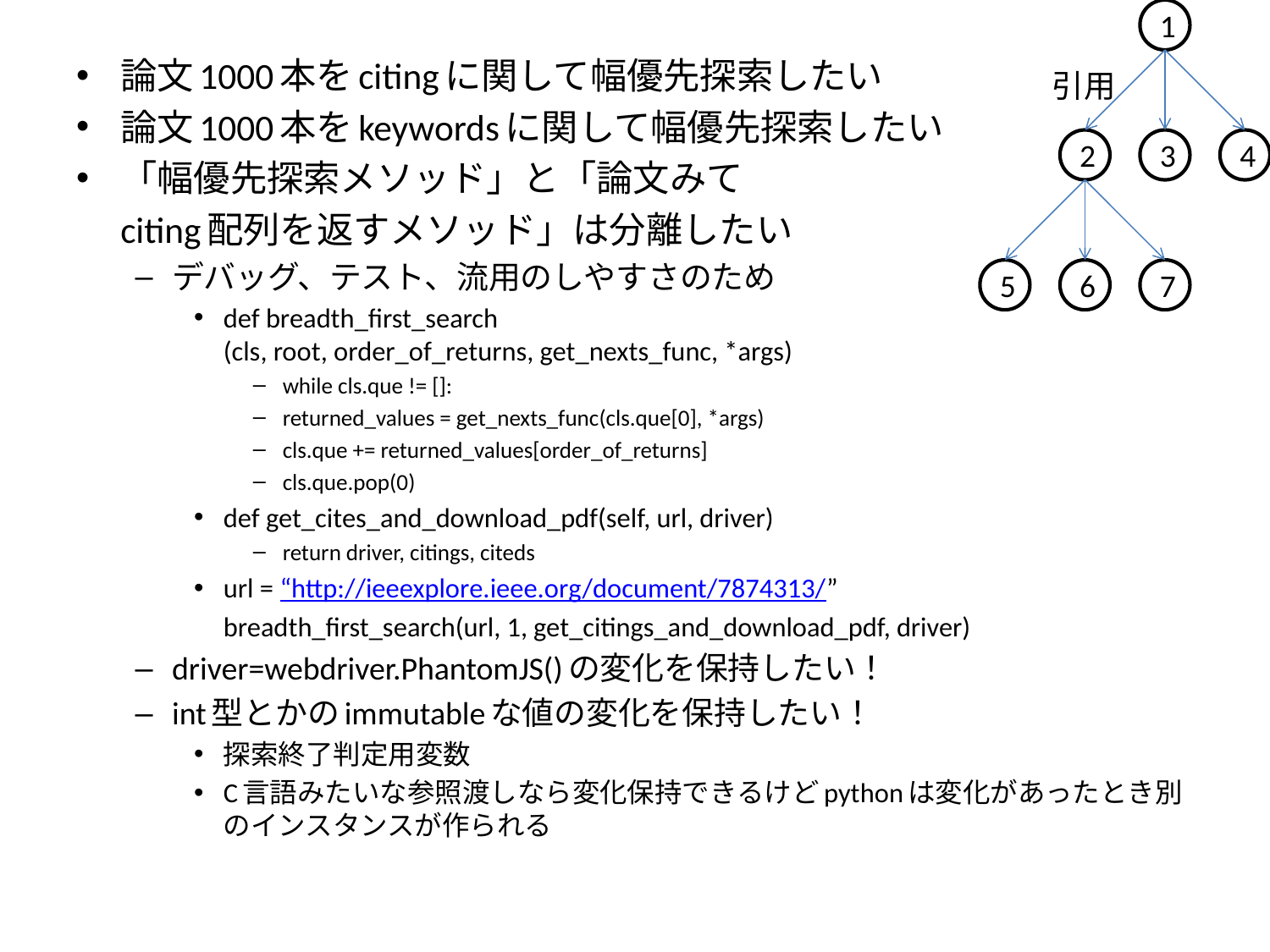

1
論文1000本をcitingに関して幅優先探索したい
論文1000本をkeywordsに関して幅優先探索したい
「幅優先探索メソッド」と「論文みて
	citing配列を返すメソッド」は分離したい
デバッグ、テスト、流用のしやすさのため
def breadth_first_search
	(cls, root, order_of_returns, get_nexts_func, *args)
while cls.que != []:
	returned_values = get_nexts_func(cls.que[0], *args)
	cls.que += returned_values[order_of_returns]
	cls.que.pop(0)
def get_cites_and_download_pdf(self, url, driver)
return driver, citings, citeds
url = “http://ieeexplore.ieee.org/document/7874313/”
	breadth_first_search(url, 1, get_citings_and_download_pdf, driver)
driver=webdriver.PhantomJS()の変化を保持したい！
int型とかのimmutableな値の変化を保持したい！
探索終了判定用変数
C言語みたいな参照渡しなら変化保持できるけどpythonは変化があったとき別のインスタンスが作られる

引用
2
3
4
5
6
7